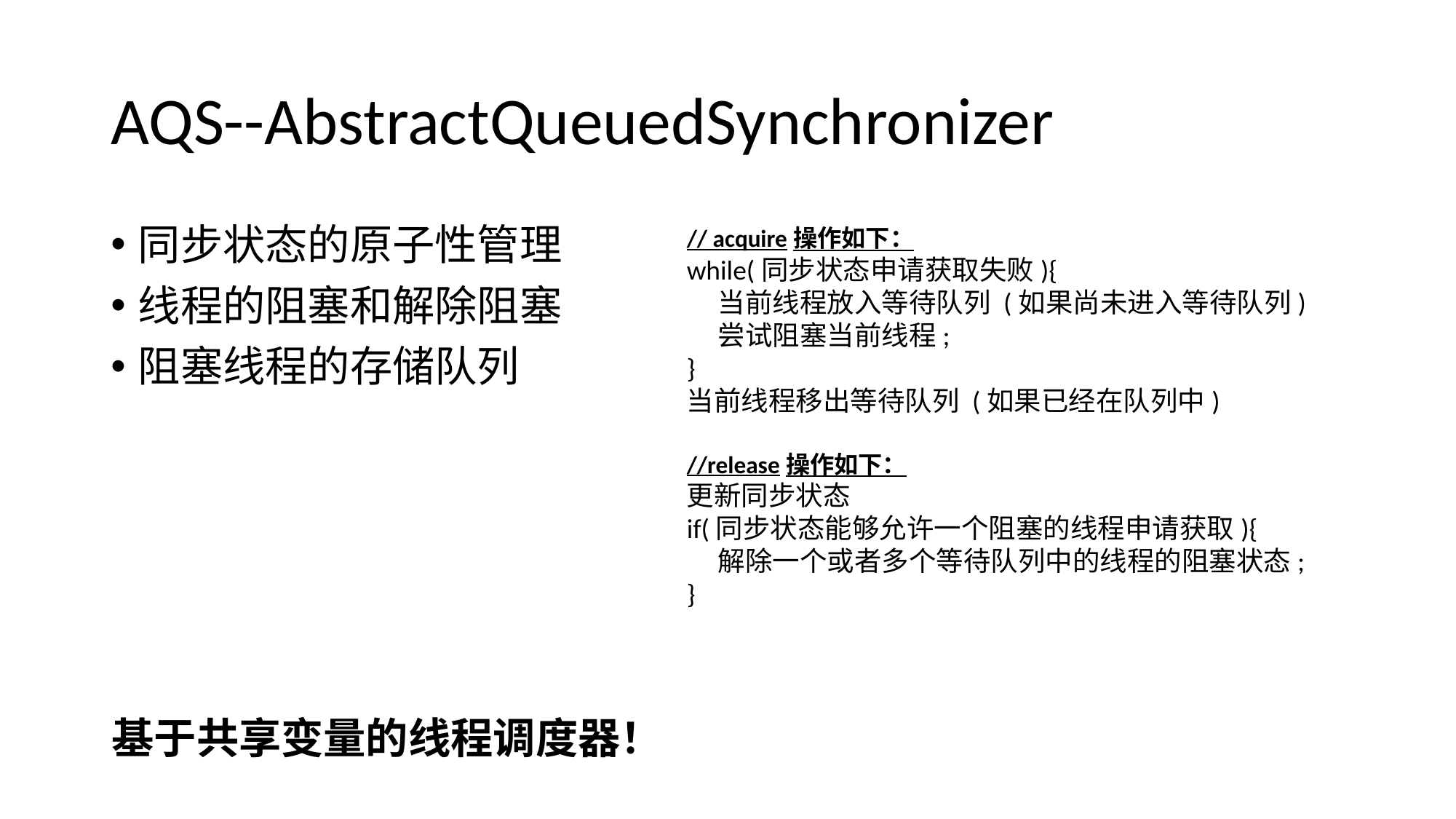

# AQS--AbstractQueuedSynchronizer
同步状态的原子性管理
线程的阻塞和解除阻塞
阻塞线程的存储队列
// acquire操作如下：
while(同步状态申请获取失败){
    当前线程放入等待队列 (如果尚未进入等待队列)
    尝试阻塞当前线程;
}
当前线程移出等待队列 (如果已经在队列中)

//release操作如下：
更新同步状态
if(同步状态能够允许一个阻塞的线程申请获取){
    解除一个或者多个等待队列中的线程的阻塞状态;
}
基于共享变量的线程调度器！